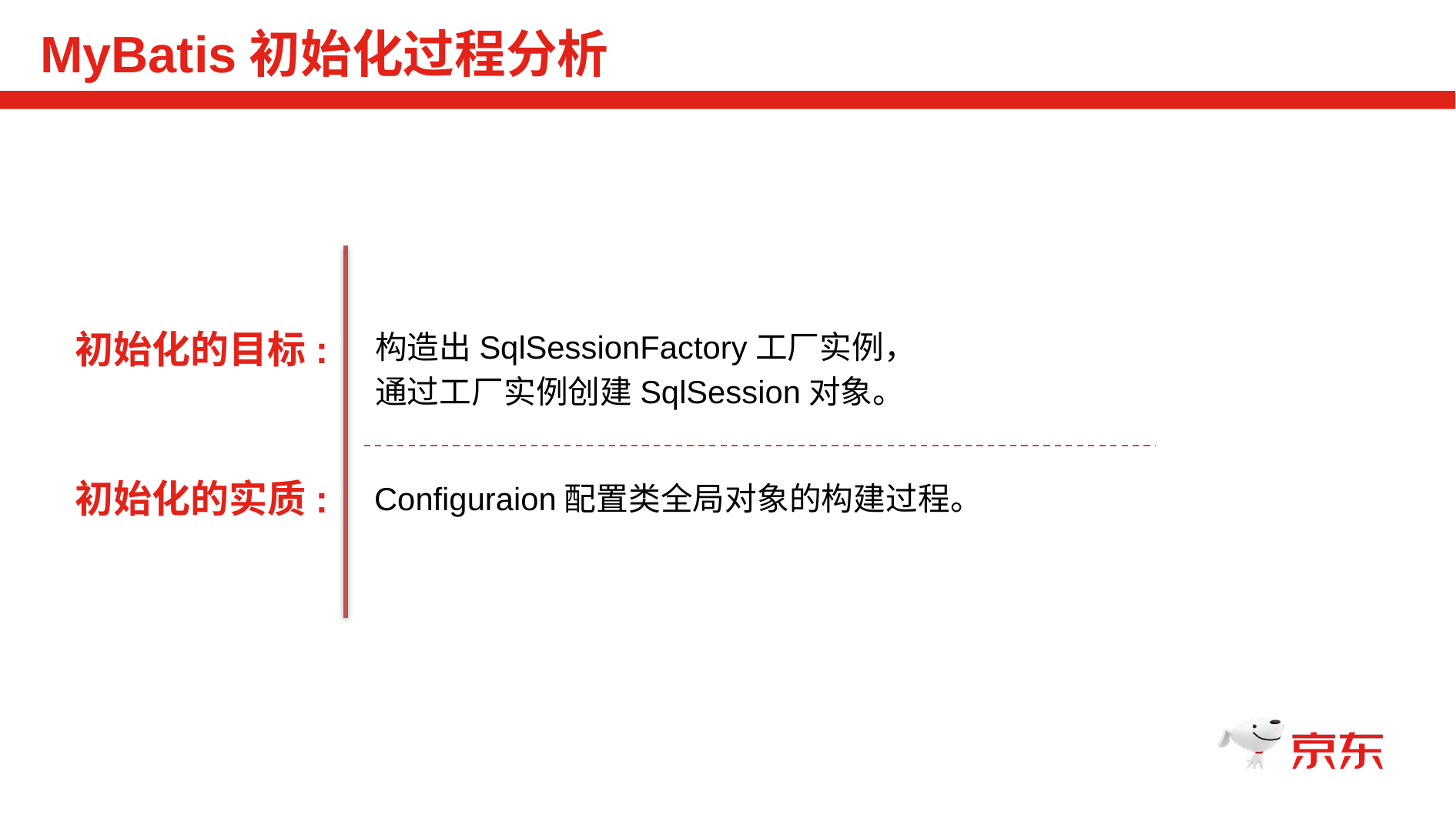

MyBatis初始化过程分析

构造出SqlSessionFactory工厂实例，
通过工厂实例创建SqlSession对象。
初始化的目标:
初始化的实质:
Configuraion配置类全局对象的构建过程。